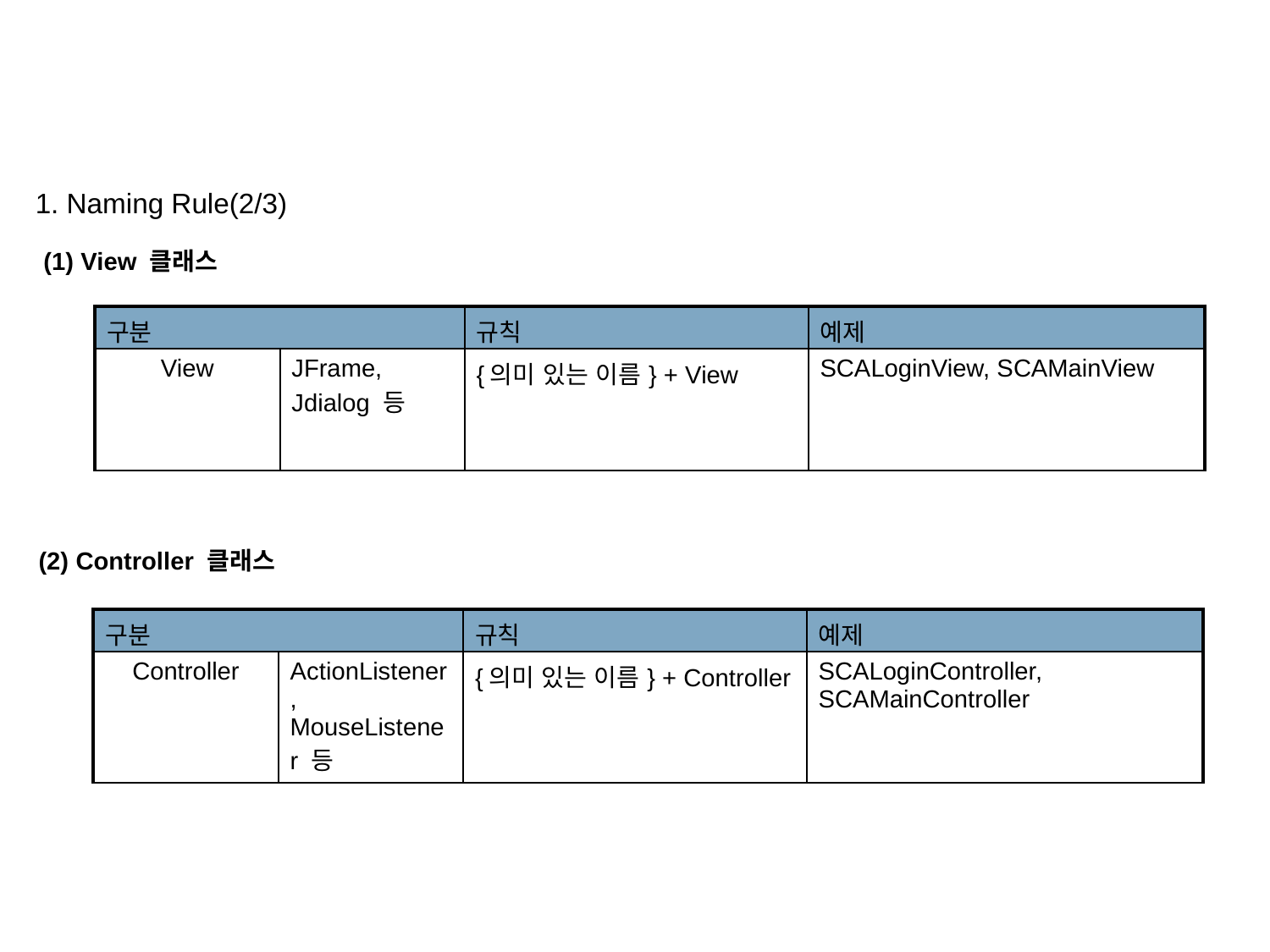

1. Naming Rule(2/3)
(1) View 클래스
| 구분 |  | 규칙 | 예제 |
| --- | --- | --- | --- |
| View | JFrame, Jdialog 등 | {의미 있는 이름} + View | SCALoginView, SCAMainView |
(2) Controller 클래스
| 구분 |  | 규칙 | 예제 |
| --- | --- | --- | --- |
| Controller | ActionListener, MouseListener 등 | {의미 있는 이름} + Controller | SCALoginController, SCAMainController |